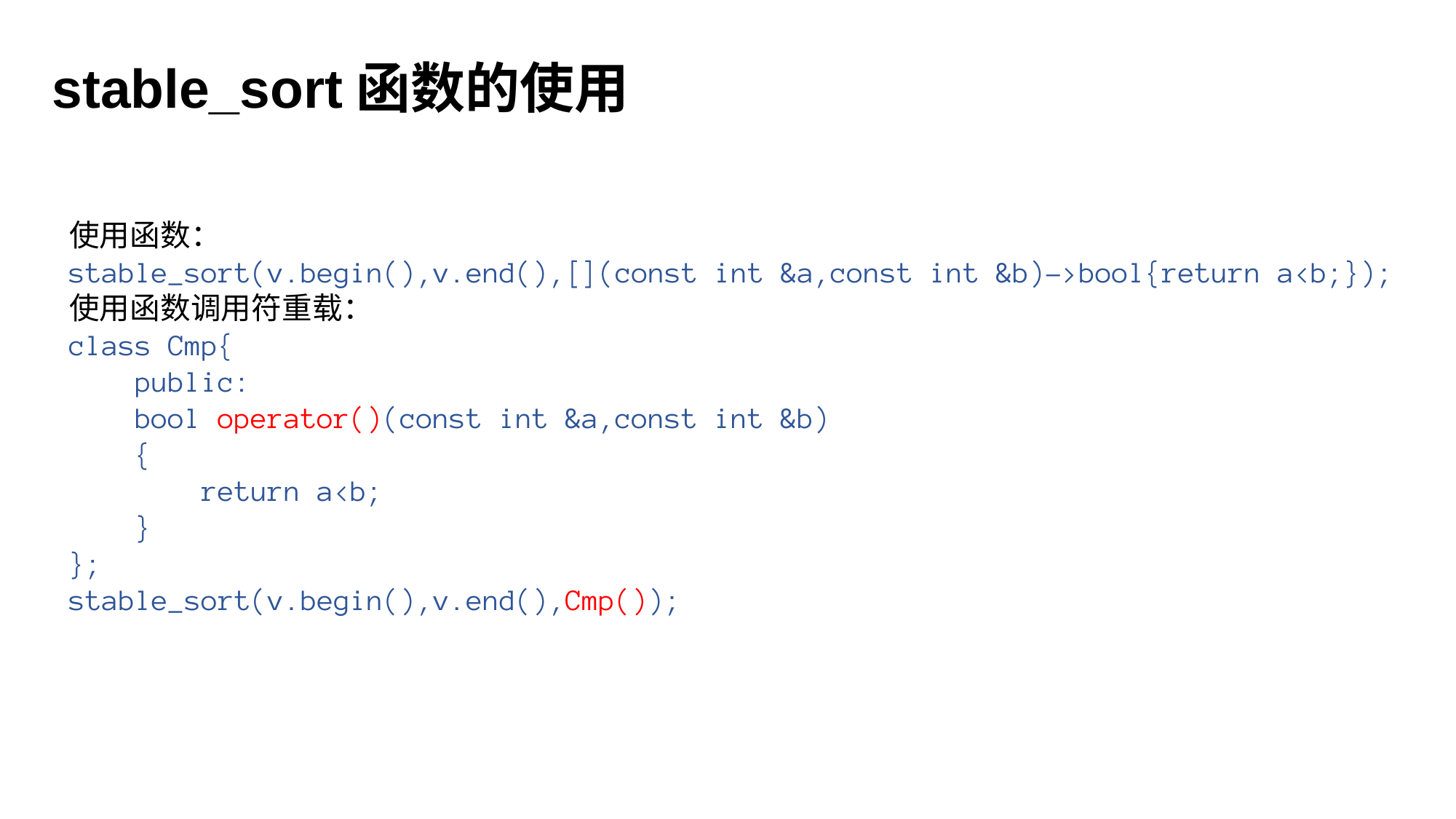

stable_sort函数的使用
使用函数：
stable_sort(v.begin(),v.end(),[](const int &a,const int &b)->bool{return a<b;});
使用函数调用符重载：
class Cmp{
    public:
    bool operator()(const int &a,const int &b)
    {
        return a<b;
    }
};
stable_sort(v.begin(),v.end(),Cmp());